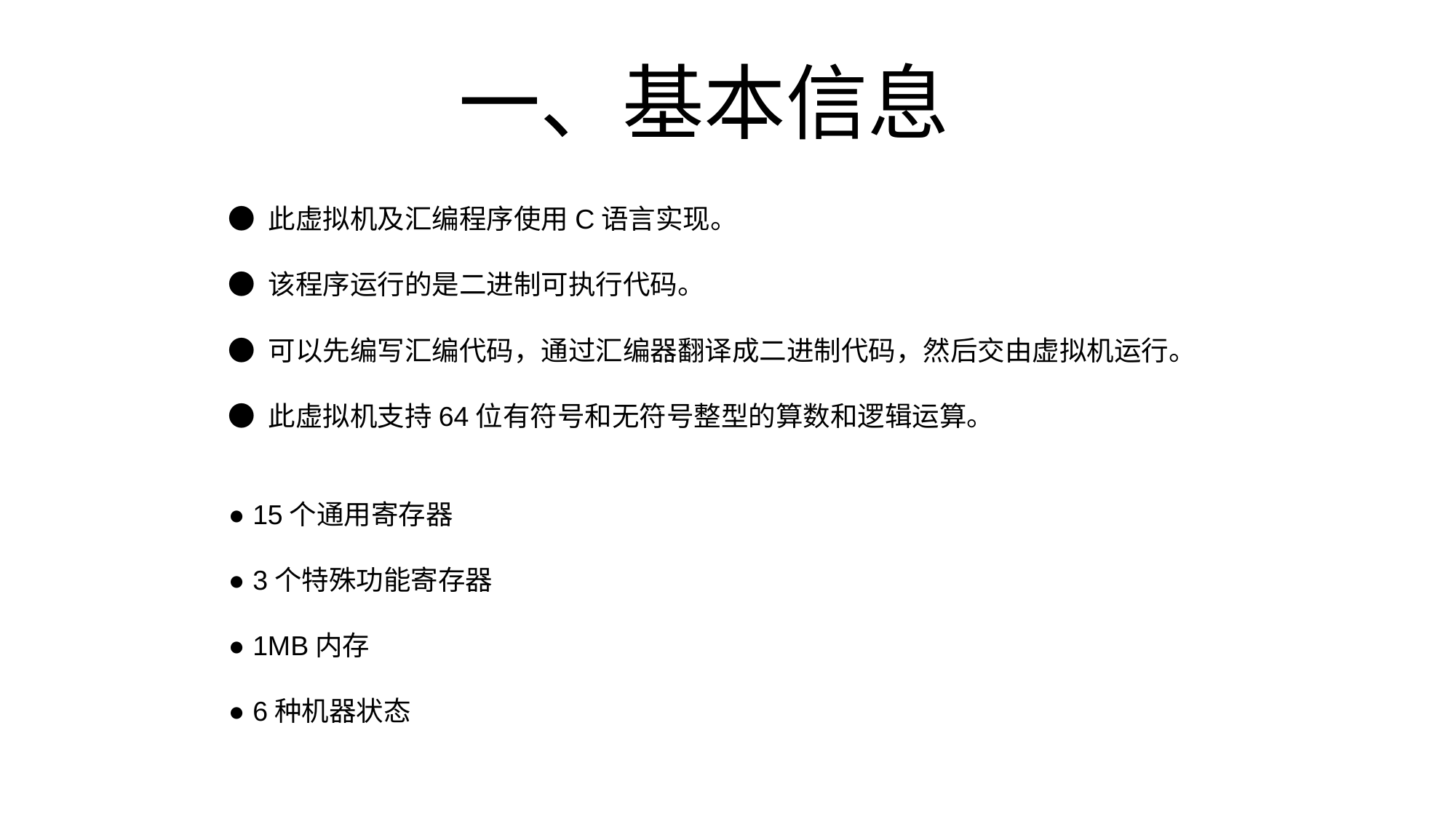

一、基本信息
● 此虚拟机及汇编程序使用C语言实现。

● 该程序运行的是二进制可执行代码。

● 可以先编写汇编代码，通过汇编器翻译成二进制代码，然后交由虚拟机运行。

● 此虚拟机支持64位有符号和无符号整型的算数和逻辑运算。

● 15个通用寄存器

● 3个特殊功能寄存器

● 1MB内存

● 6种机器状态